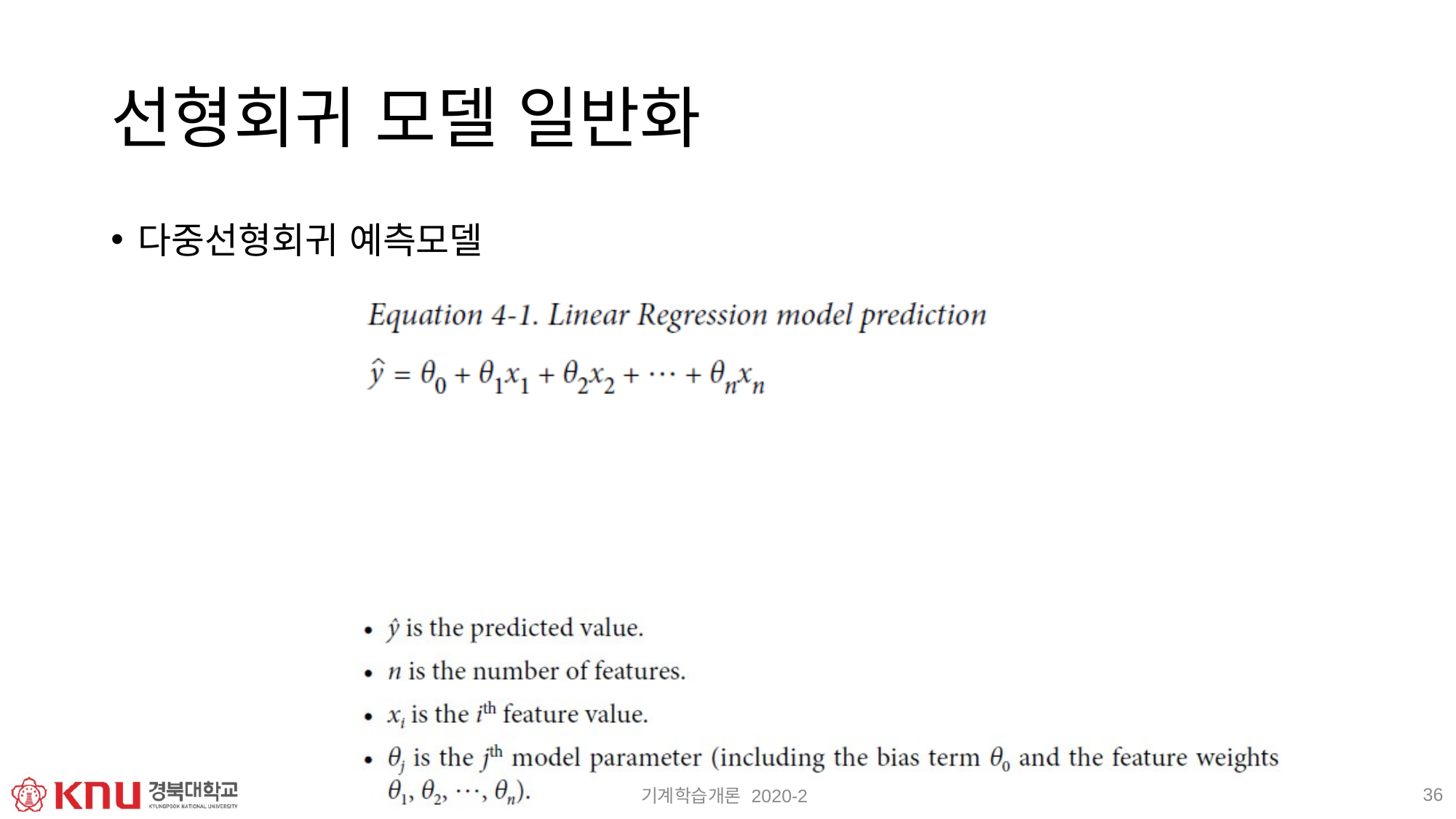

# 선형회귀 모델 일반화
다중선형회귀 예측모델

36
기계학습개론 2020-2